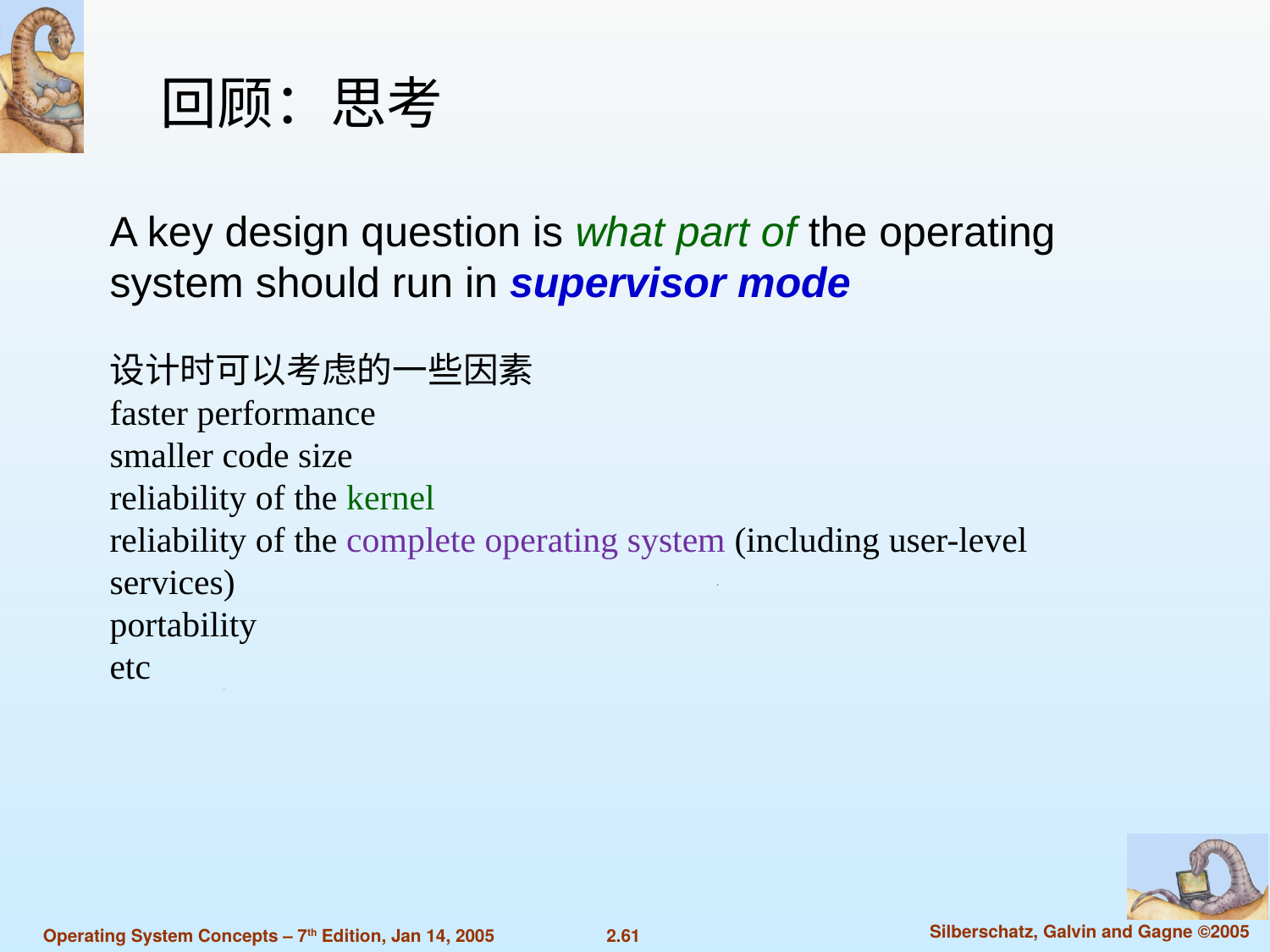

回顾：思考
A key design question is what part of the operating system should run in supervisor mode

设计时可以考虑的一些因素
faster performance
smaller code size
reliability of the kernel
reliability of the complete operating system (including user-level services)
portability
etc